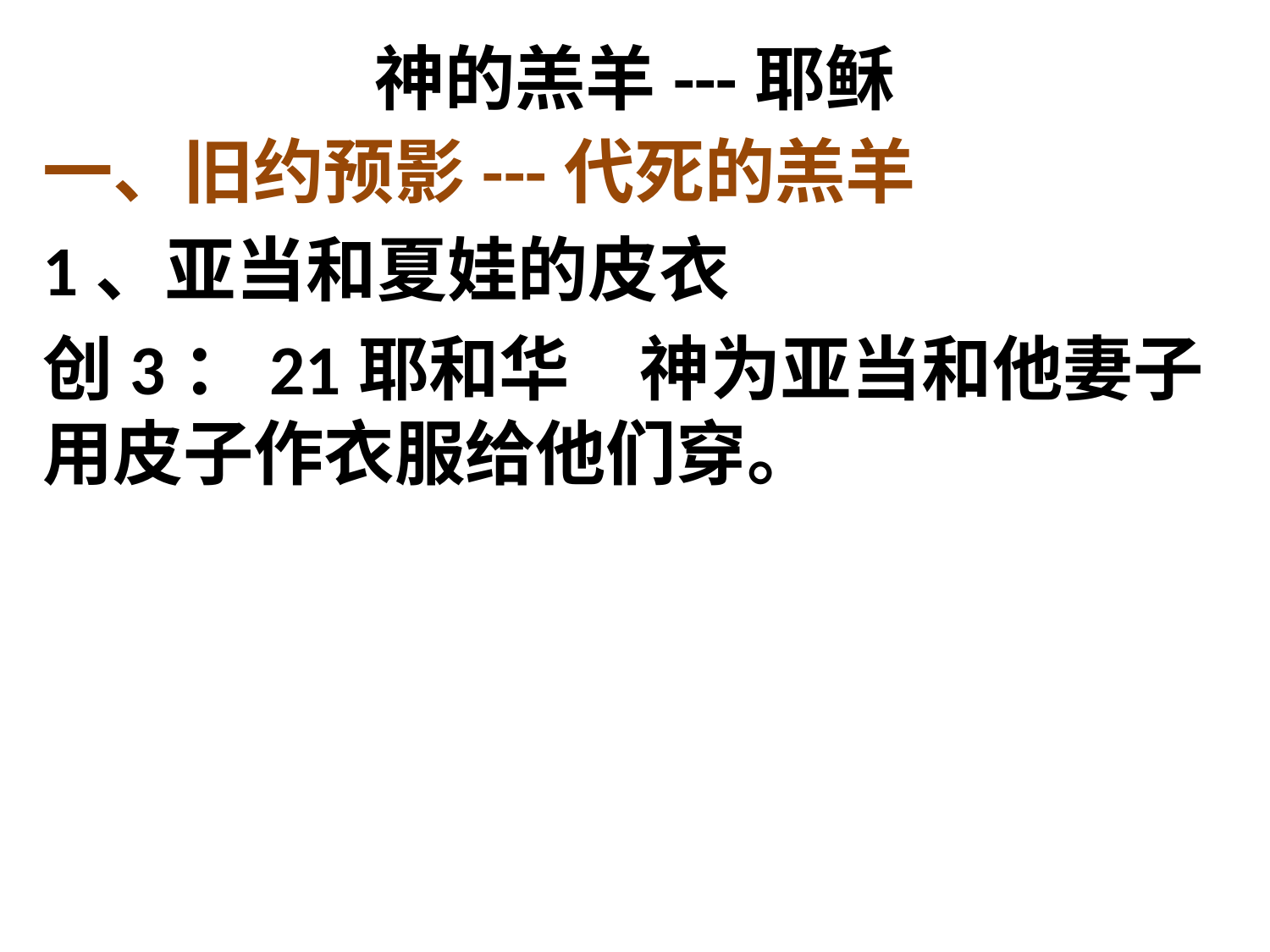

# 神的羔羊---耶稣
一、旧约预影---代死的羔羊
1、亚当和夏娃的皮衣
创3：21耶和华　神为亚当和他妻子用皮子作衣服给他们穿。